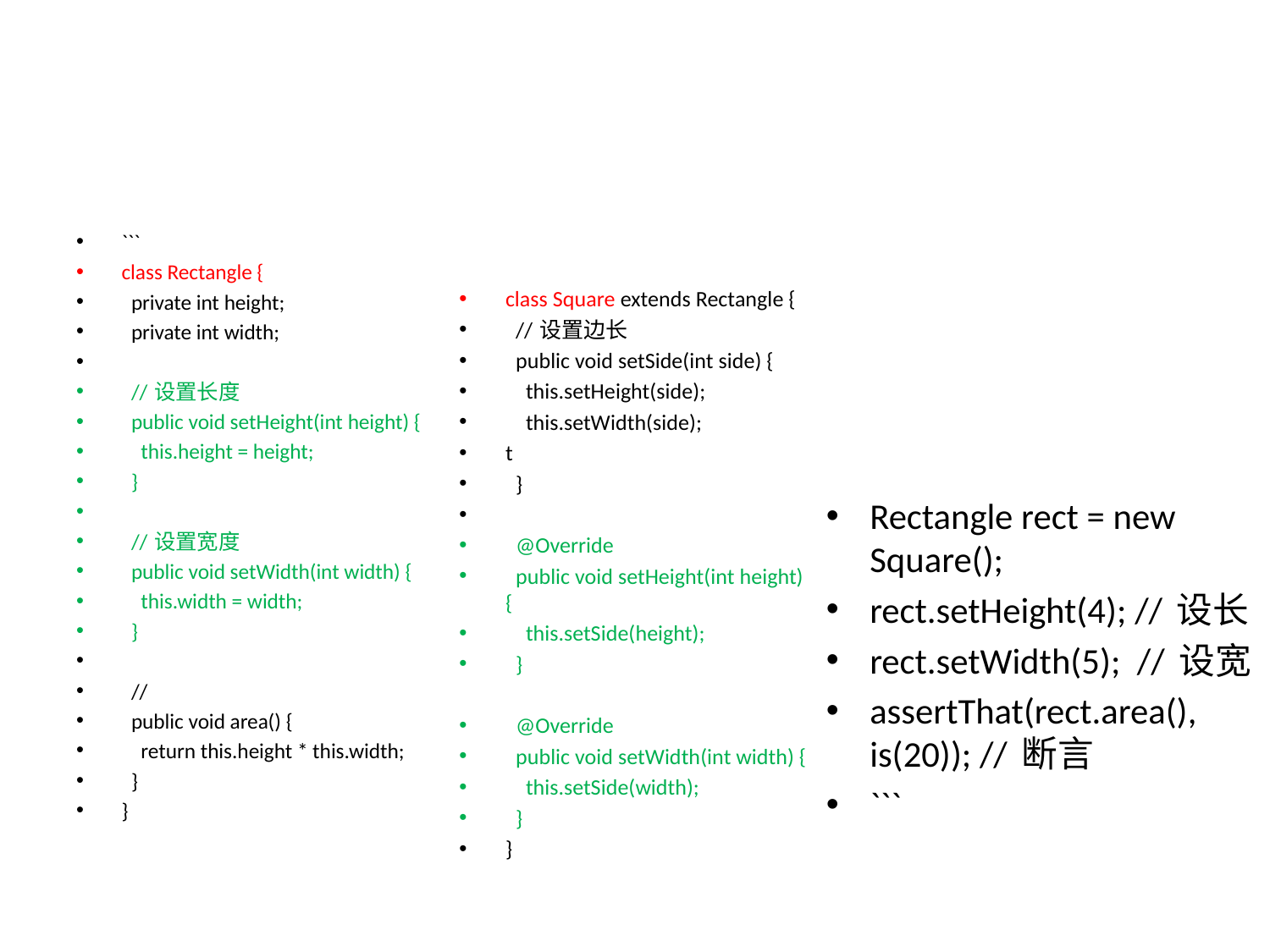

#
```
class Rectangle {
  private int height;
  private int width;

  // 设置长度
  public void setHeight(int height) {
    this.height = height;
  }

  // 设置宽度
  public void setWidth(int width) {
    this.width = width;
  }

  //
  public void area() {
    return this.height * this.width;
  }
}

class Square extends Rectangle {
  // 设置边长
  public void setSide(int side) {
    this.setHeight(side);
    this.setWidth(side);
t
  }

  @Override
  public void setHeight(int height) {
    this.setSide(height);
  }

  @Override
  public void setWidth(int width) {
    this.setSide(width);
  }
}

Rectangle rect = new Square();
rect.setHeight(4); // 设长
rect.setWidth(5);  // 设宽
assertThat(rect.area(), is(20)); // 断言
```